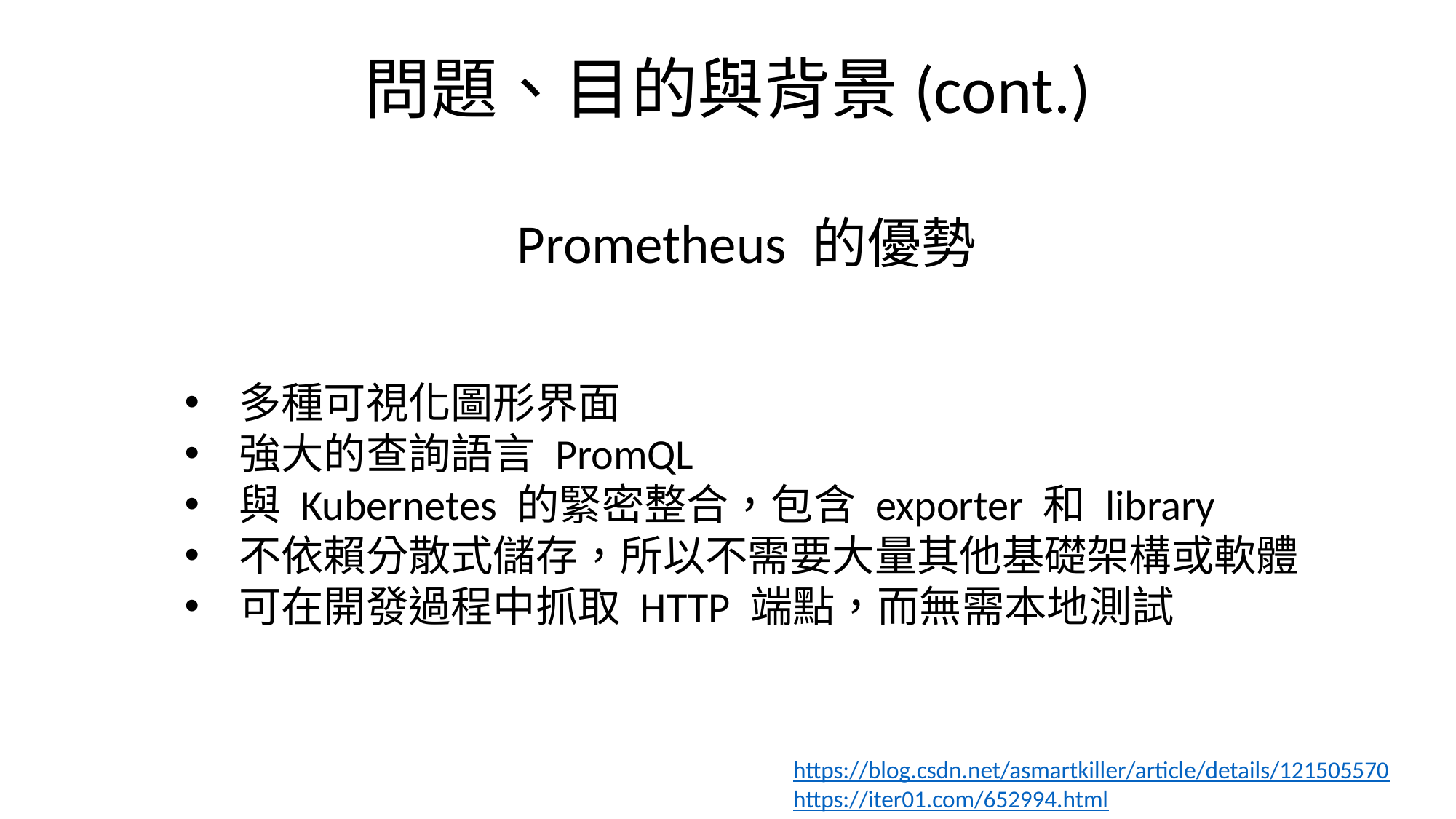

# 問題、目的與背景(cont.)
Prometheus 的優勢

多種可視化圖形界面
強大的查詢語言 PromQL
與 Kubernetes 的緊密整合，包含 exporter 和 library
不依賴分散式儲存，所以不需要大量其他基礎架構或軟體
可在開發過程中抓取 HTTP 端點，而無需本地測試
https://blog.csdn.net/asmartkiller/article/details/121505570
https://iter01.com/652994.html